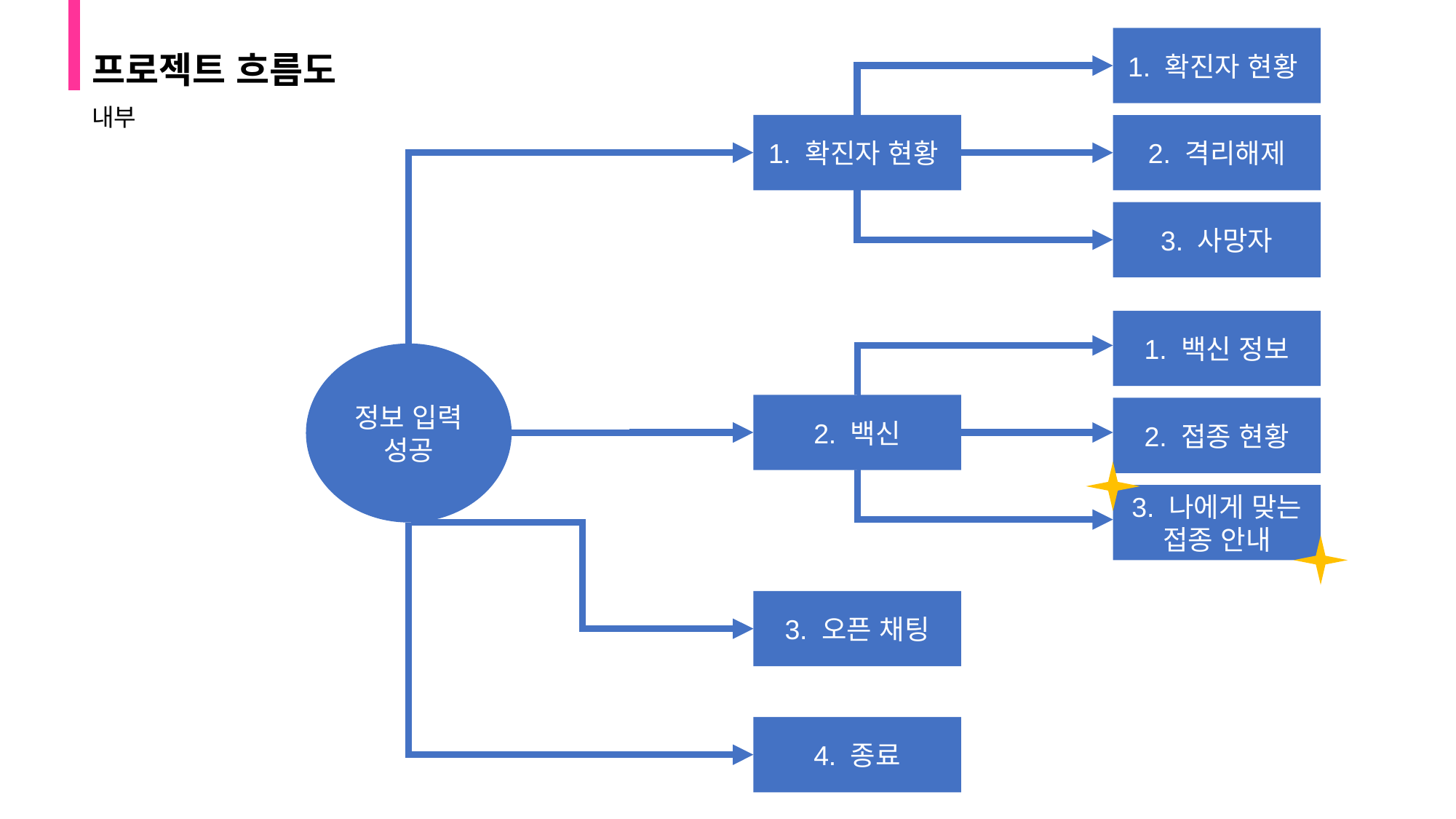

1. 확진자 현황
프로젝트 흐름도
내부
1. 확진자 현황
2. 격리해제
3. 사망자
1. 백신 정보
정보 입력
성공
2. 백신
2. 접종 현황

3. 나에게 맞는 접종 안내

3. 오픈 채팅
4. 종료